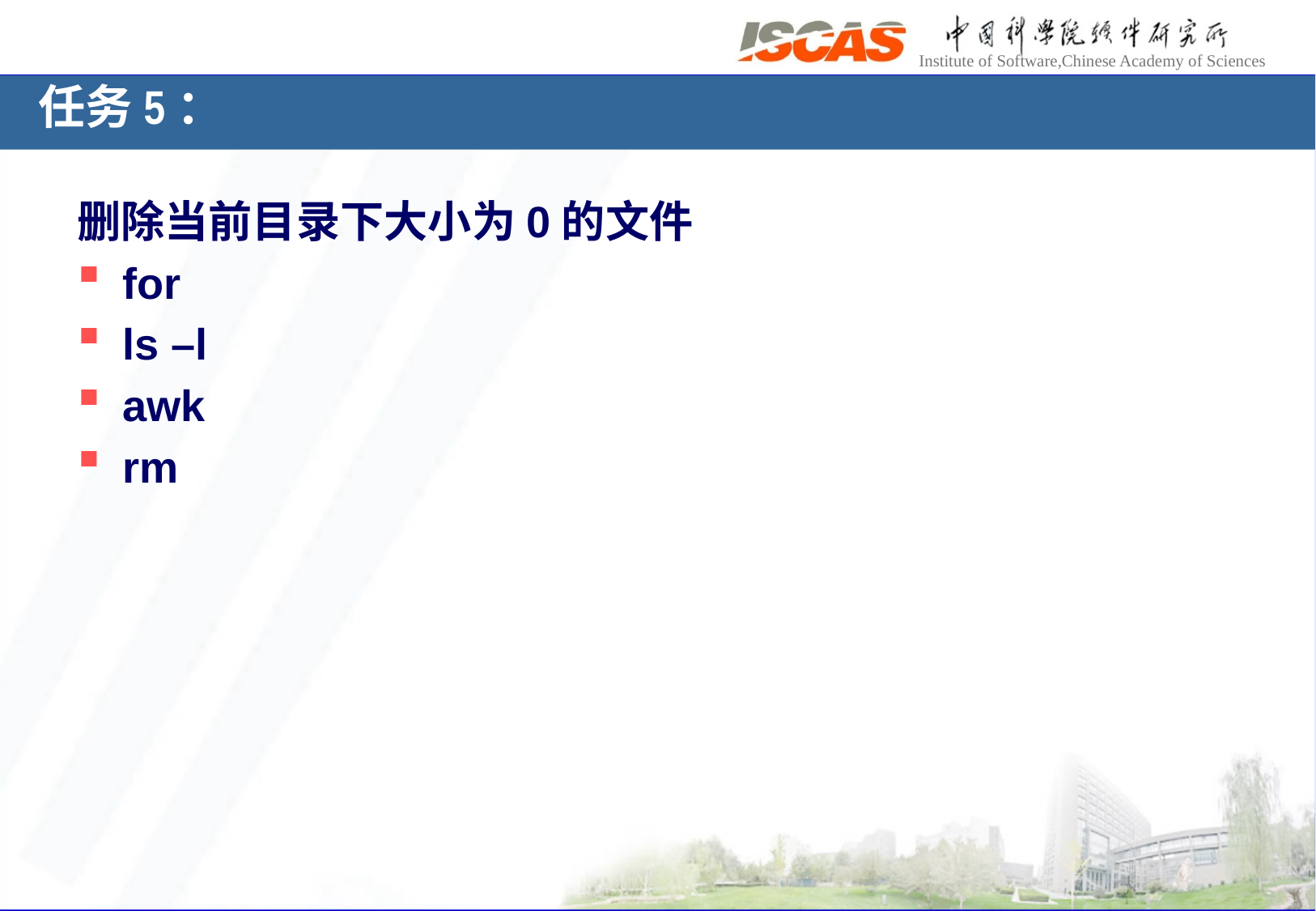

# 任务5：
删除当前目录下大小为0的文件
for
ls –l
awk
rm